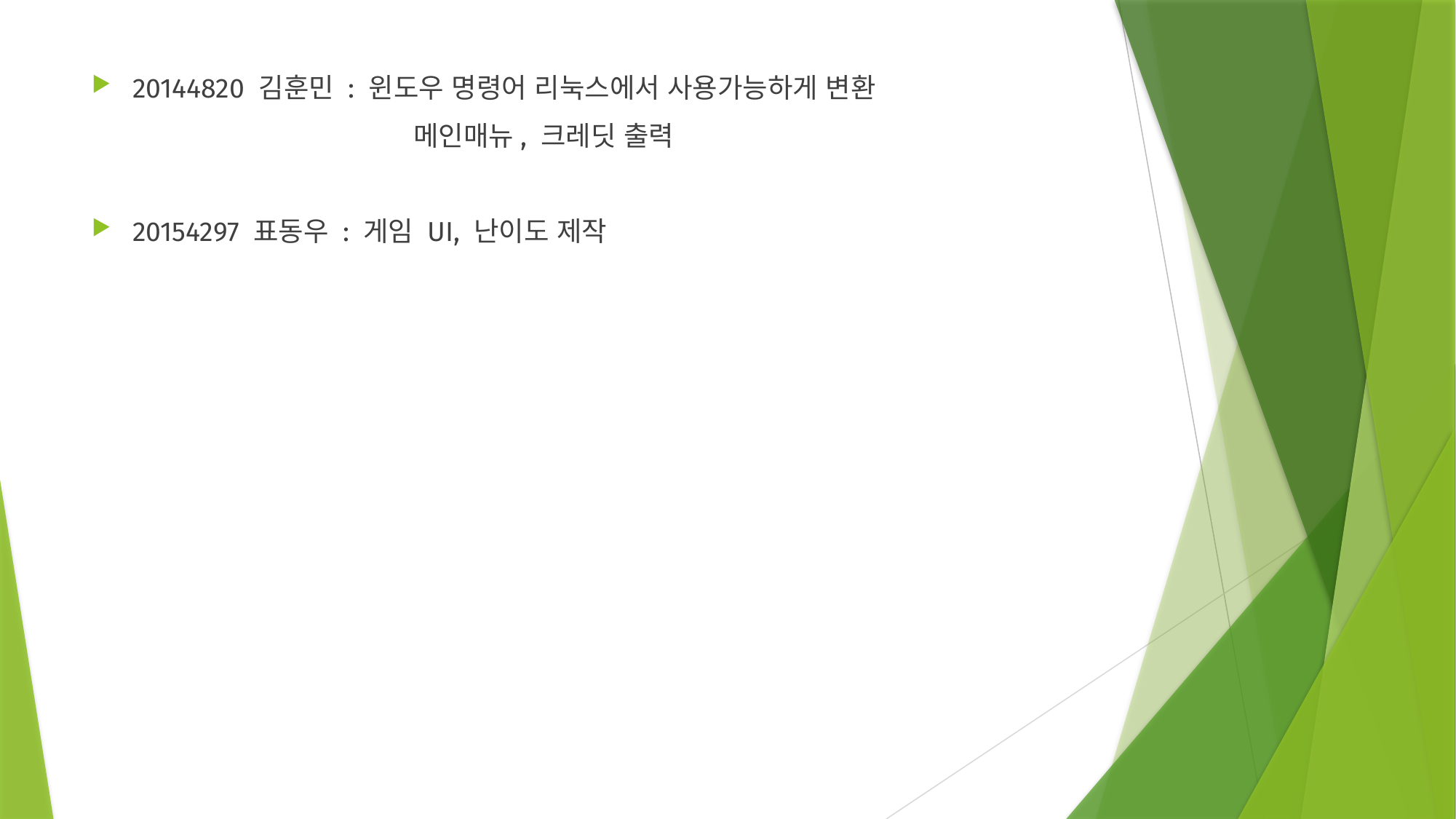

20144820 김훈민 : 윈도우 명령어 리눅스에서 사용가능하게 변환
	                           메인매뉴, 크레딧 출력

20154297 표동우 : 게임 UI, 난이도 제작